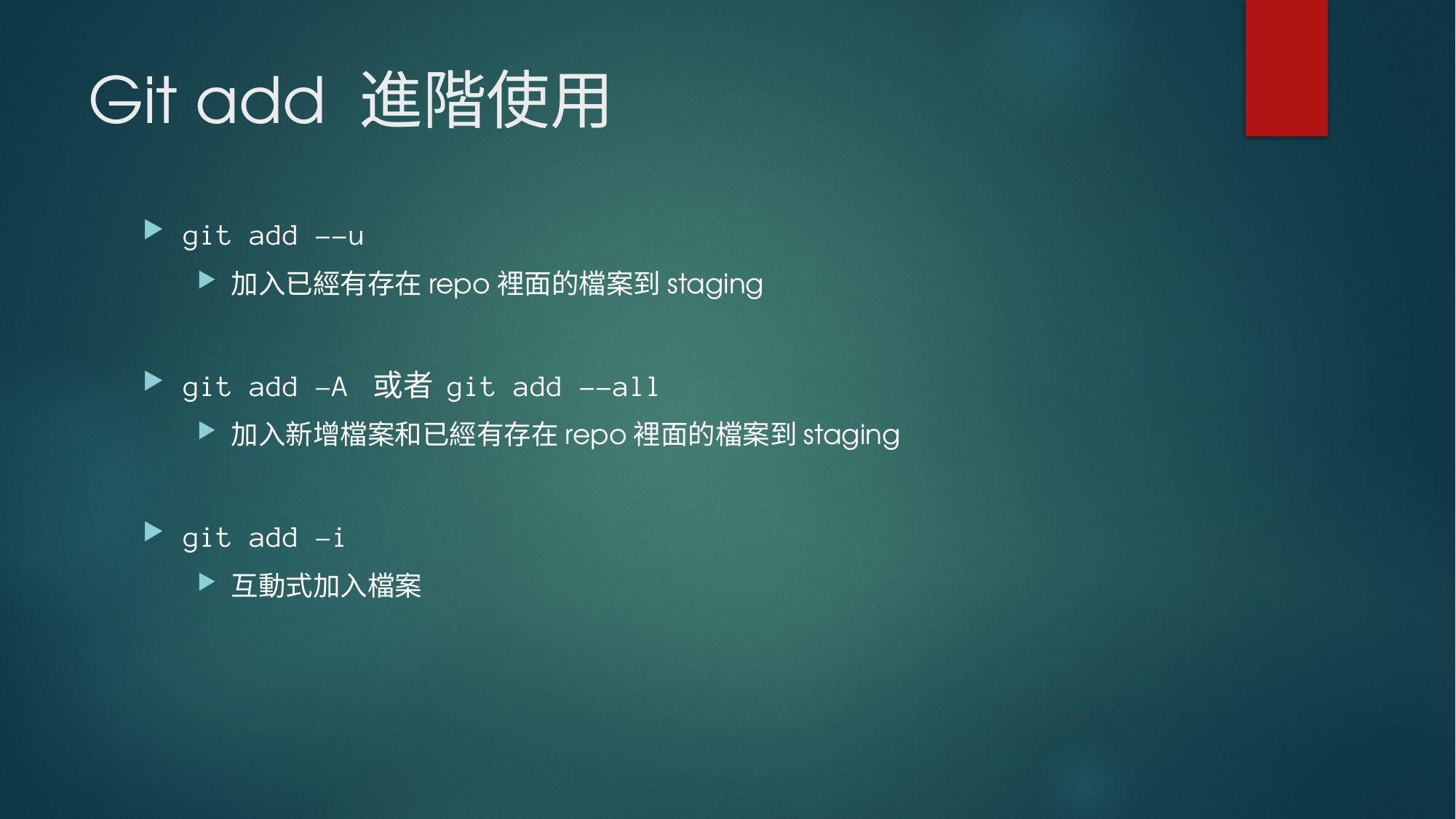

# Git add 進階使用
git add --u
加入已經有存在repo裡面的檔案到staging

git add –A 或者 git add --all
加入新增檔案和已經有存在repo裡面的檔案到staging

git add –i
互動式加入檔案